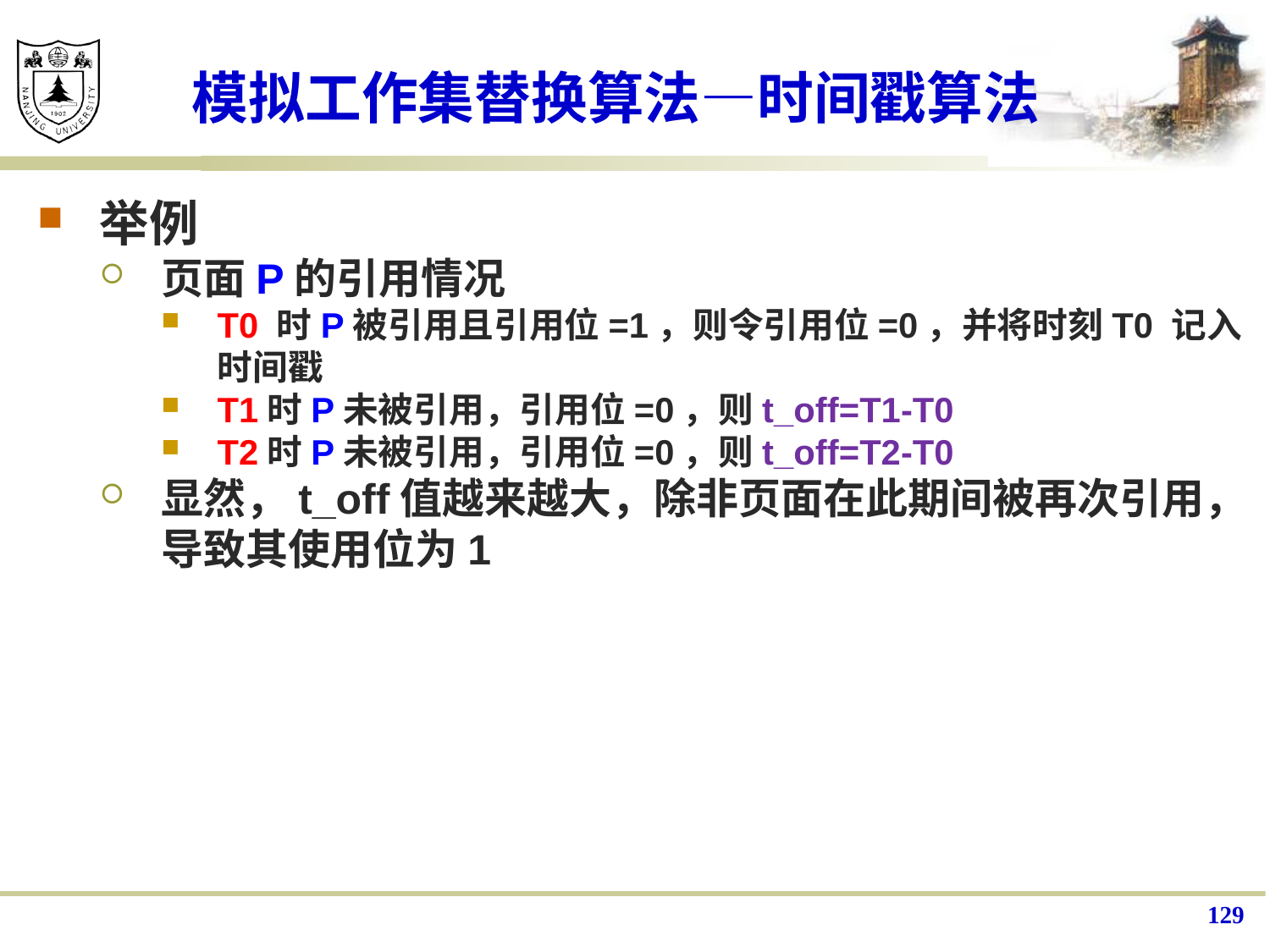

# 模拟工作集替换算法—时间戳算法
举例
页面P的引用情况
T0 时P被引用且引用位=1，则令引用位=0，并将时刻T0 记入时间戳
T1时P未被引用，引用位=0，则t_off=T1-T0
T2时P未被引用，引用位=0，则t_off=T2-T0
显然，t_off值越来越大，除非页面在此期间被再次引用，导致其使用位为1

129